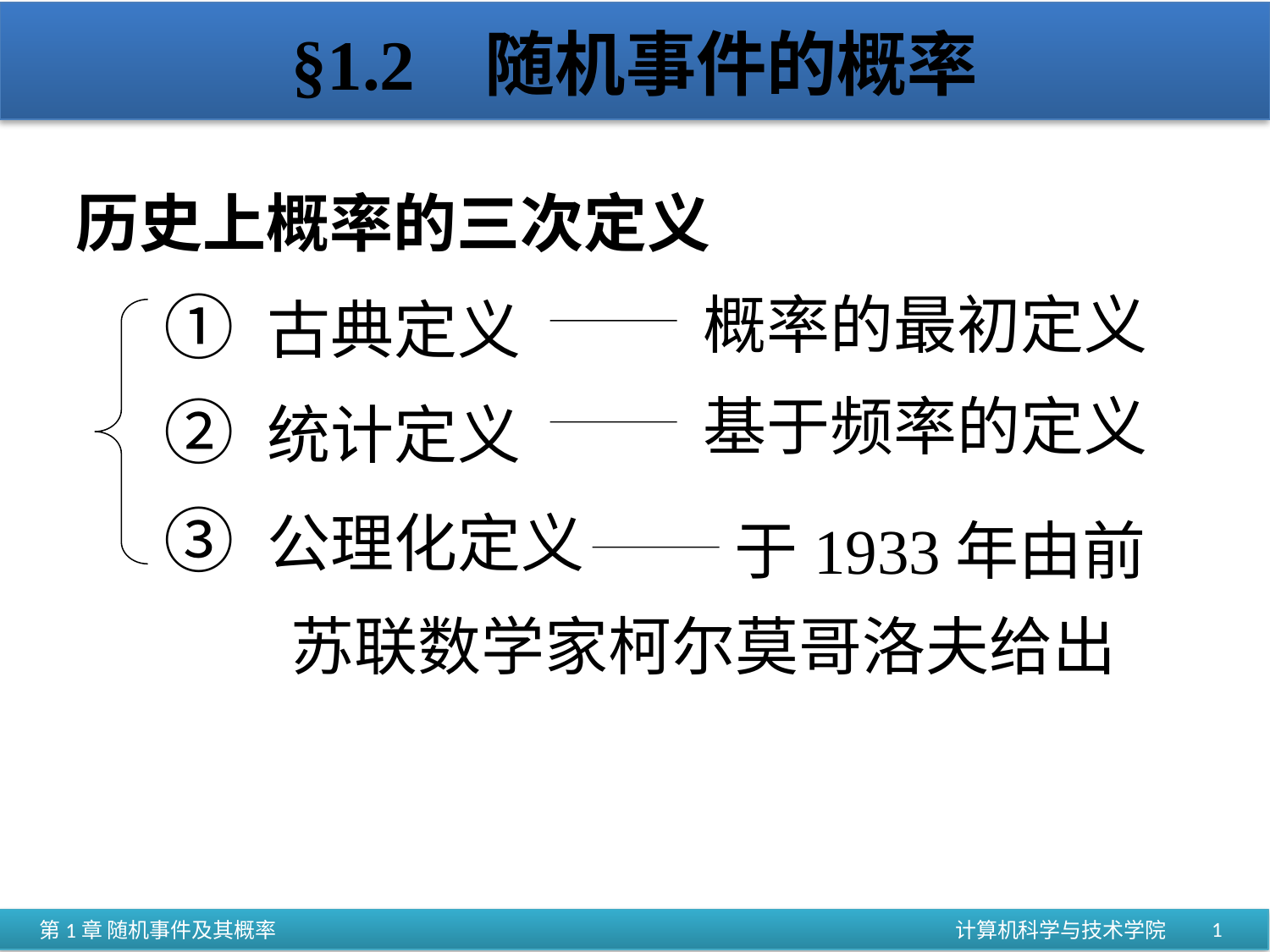

# §1.2   随机事件的概率
历史上概率的三次定义
① 古典定义
概率的最初定义

基于频率的定义

② 统计定义
③ 公理化定义
于1933年由前

苏联数学家柯尔莫哥洛夫给出